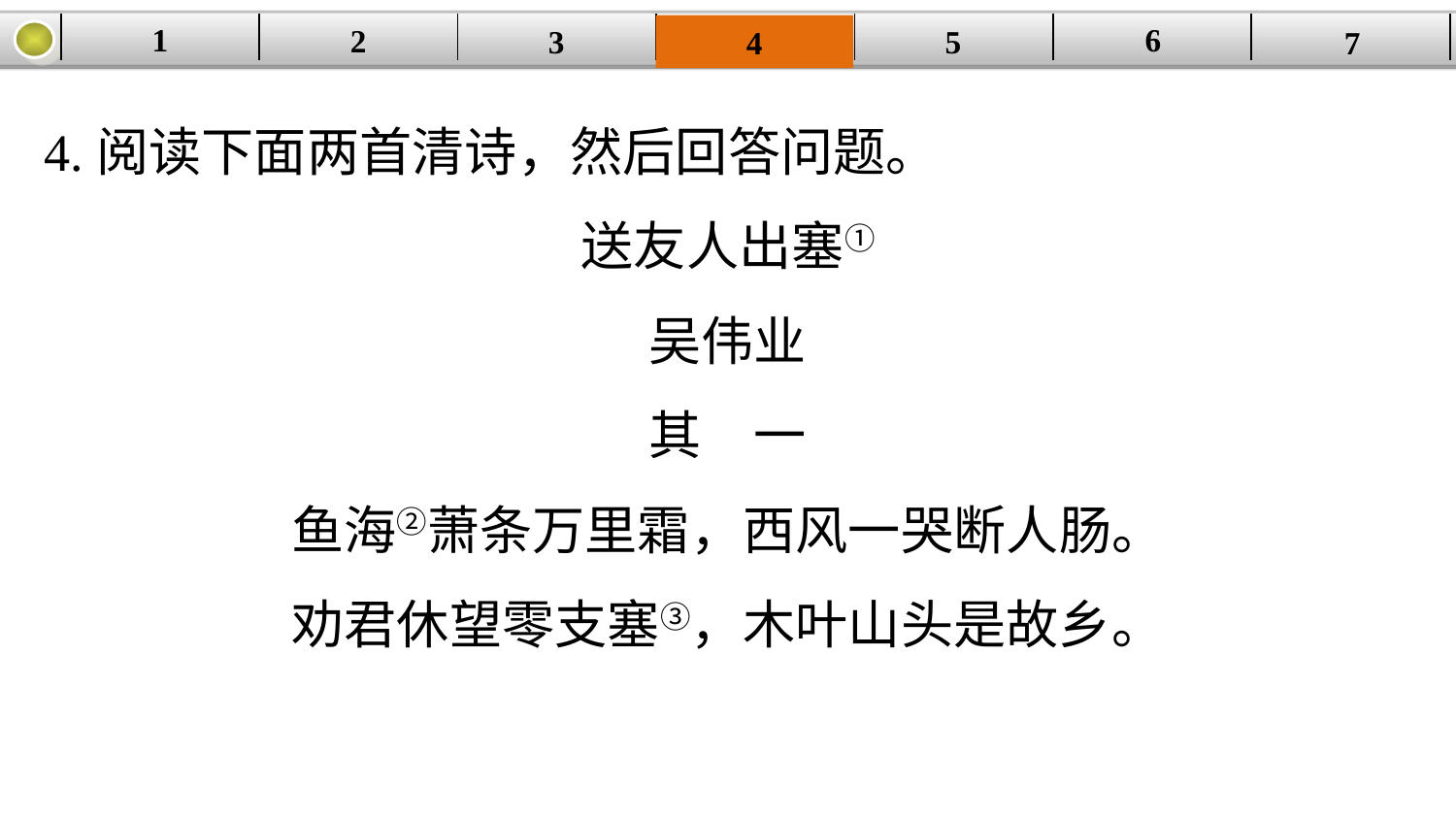

1
6
2
|  |  |  |  |  |  |  |
| --- | --- | --- | --- | --- | --- | --- |
3
5
7
4

4.阅读下面两首清诗，然后回答问题。
送友人出塞①
吴伟业
其　一
鱼海②萧条万里霜，西风一哭断人肠。
劝君休望零支塞③，木叶山头是故乡。